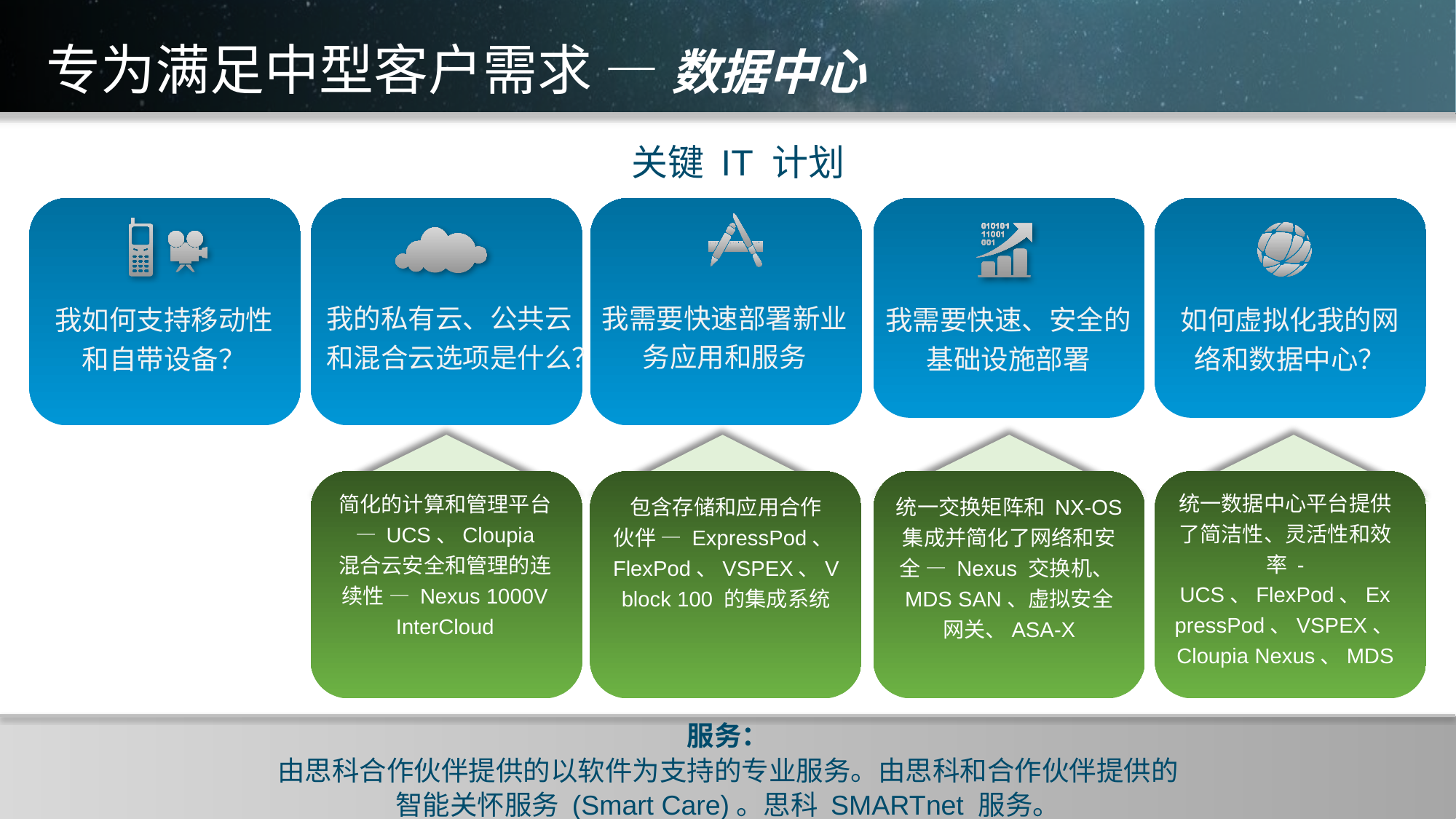

# 专为满足中型客户需求 — 数据中心
关键 IT 计划

我需要快速部署新业务应用和服务
我需要快速、安全的基础设施部署
如何虚拟化我的网络和数据中心？
我的私有云、公共云和混合云选项是什么？
我如何支持移动性
和自带设备？

统一数据中心平台提供了简洁性、灵活性和效率 - UCS、FlexPod、ExpressPod、VSPEX、Cloupia Nexus、MDS

简化的计算和管理平台 — UCS、Cloupia
混合云安全和管理的连续性 — Nexus 1000V InterCloud

包含存储和应用合作
伙伴 — ExpressPod、FlexPod、VSPEX、Vblock 100 的集成系统
统一交换矩阵和 NX-OS 集成并简化了网络和安全 — Nexus 交换机、MDS SAN、虚拟安全
网关、ASA-X
服务：
由思科合作伙伴提供的以软件为支持的专业服务。由思科和合作伙伴提供的
智能关怀服务 (Smart Care)。思科 SMARTnet 服务。